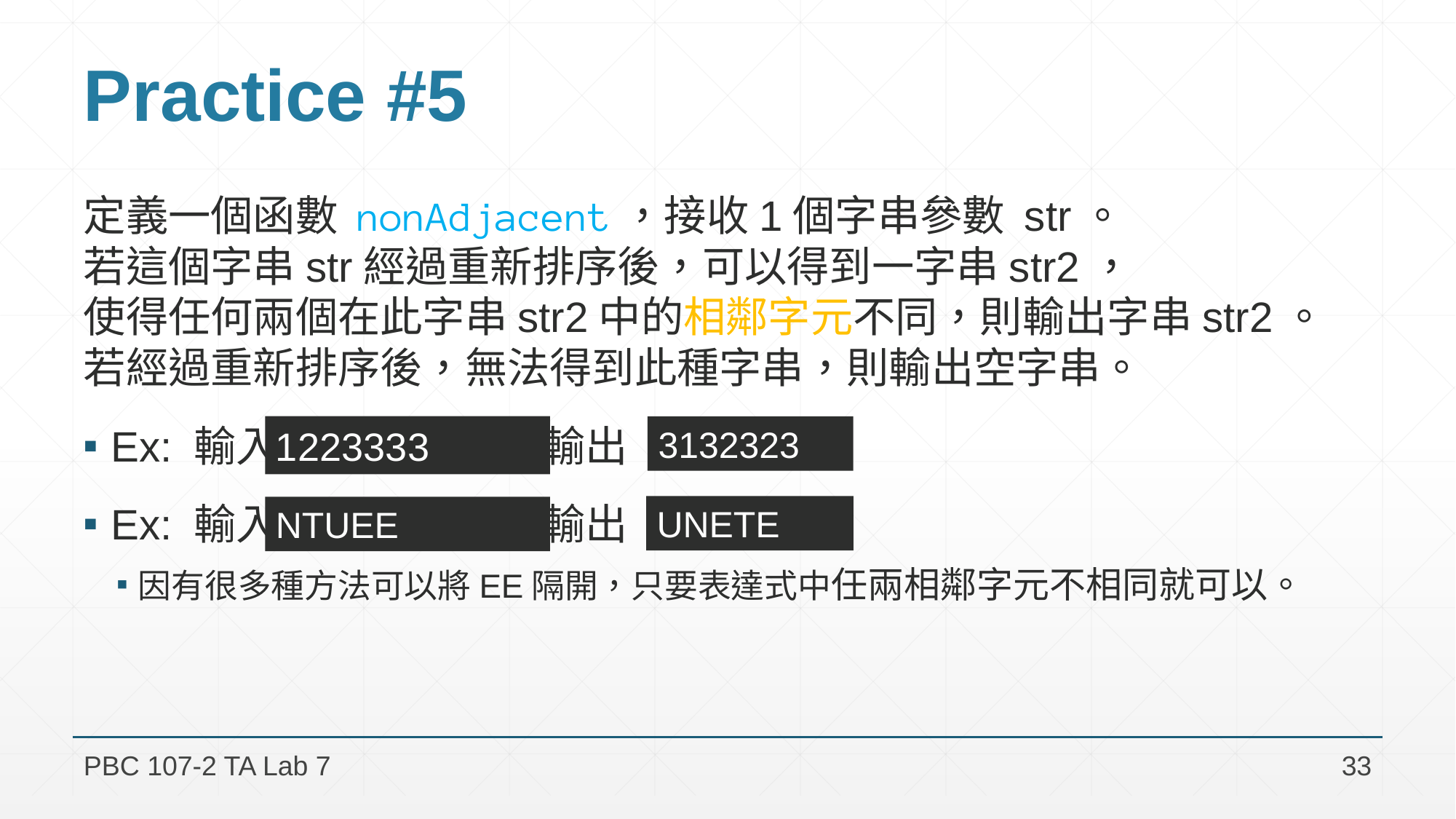

# Practice #5
定義一個函數 nonAdjacent，接收1個字串參數 str。
若這個字串str經過重新排序後，可以得到一字串str2，
使得任何兩個在此字串str2中的相鄰字元不同，則輸出字串str2。
若經過重新排序後，無法得到此種字串，則輸出空字串。
Ex: 輸入                            輸出
Ex: 輸入                            輸出
因有很多種方法可以將EE隔開，只要表達式中任兩相鄰字元不相同就可以。

1223333
3132323
UNETE
NTUEE
PBC 107-2 TA Lab 7
33